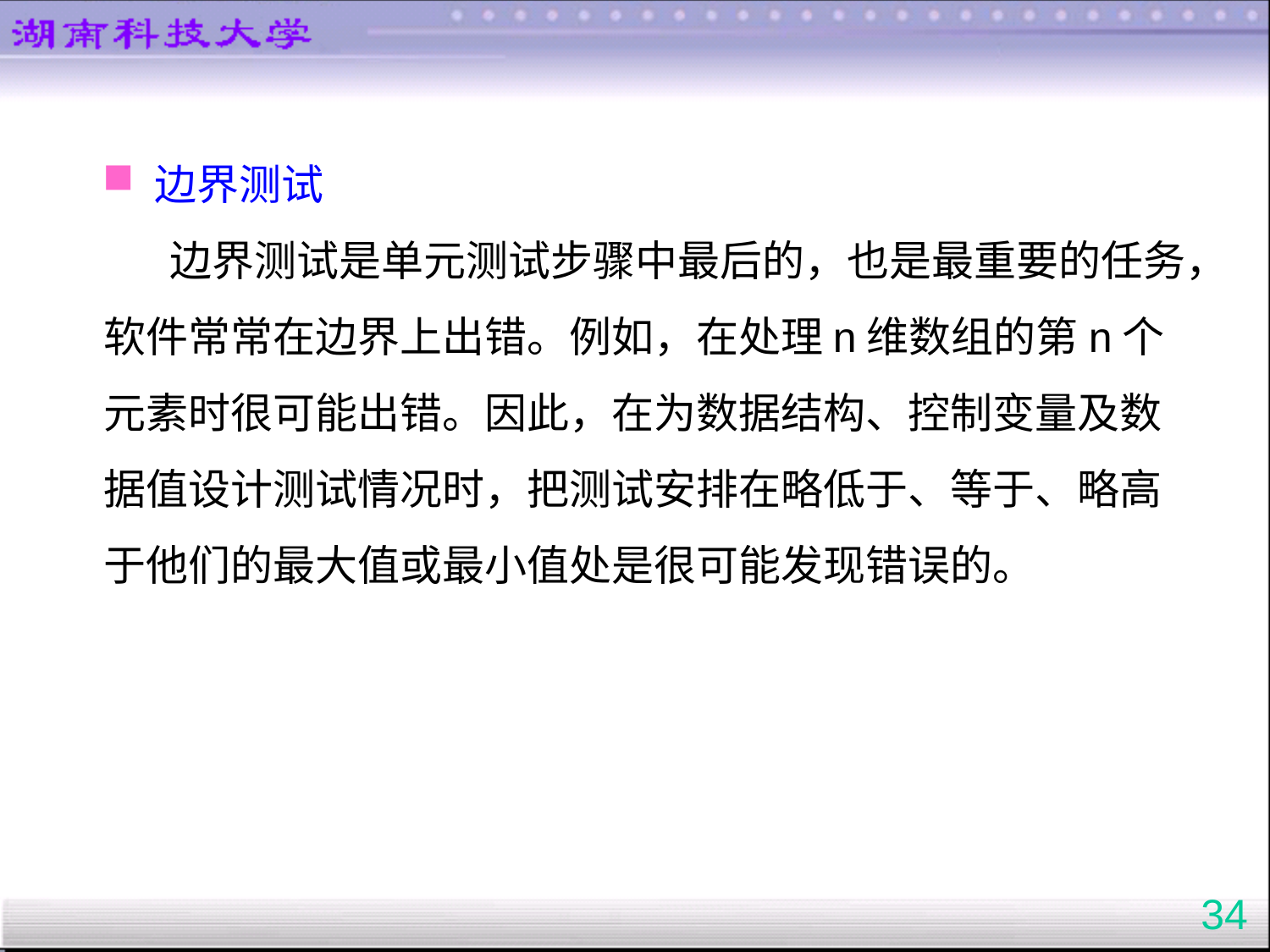

边界测试
      边界测试是单元测试步骤中最后的，也是最重要的任务，软件常常在边界上出错。例如，在处理n维数组的第n个元素时很可能出错。因此，在为数据结构、控制变量及数据值设计测试情况时，把测试安排在略低于、等于、略高于他们的最大值或最小值处是很可能发现错误的。
34